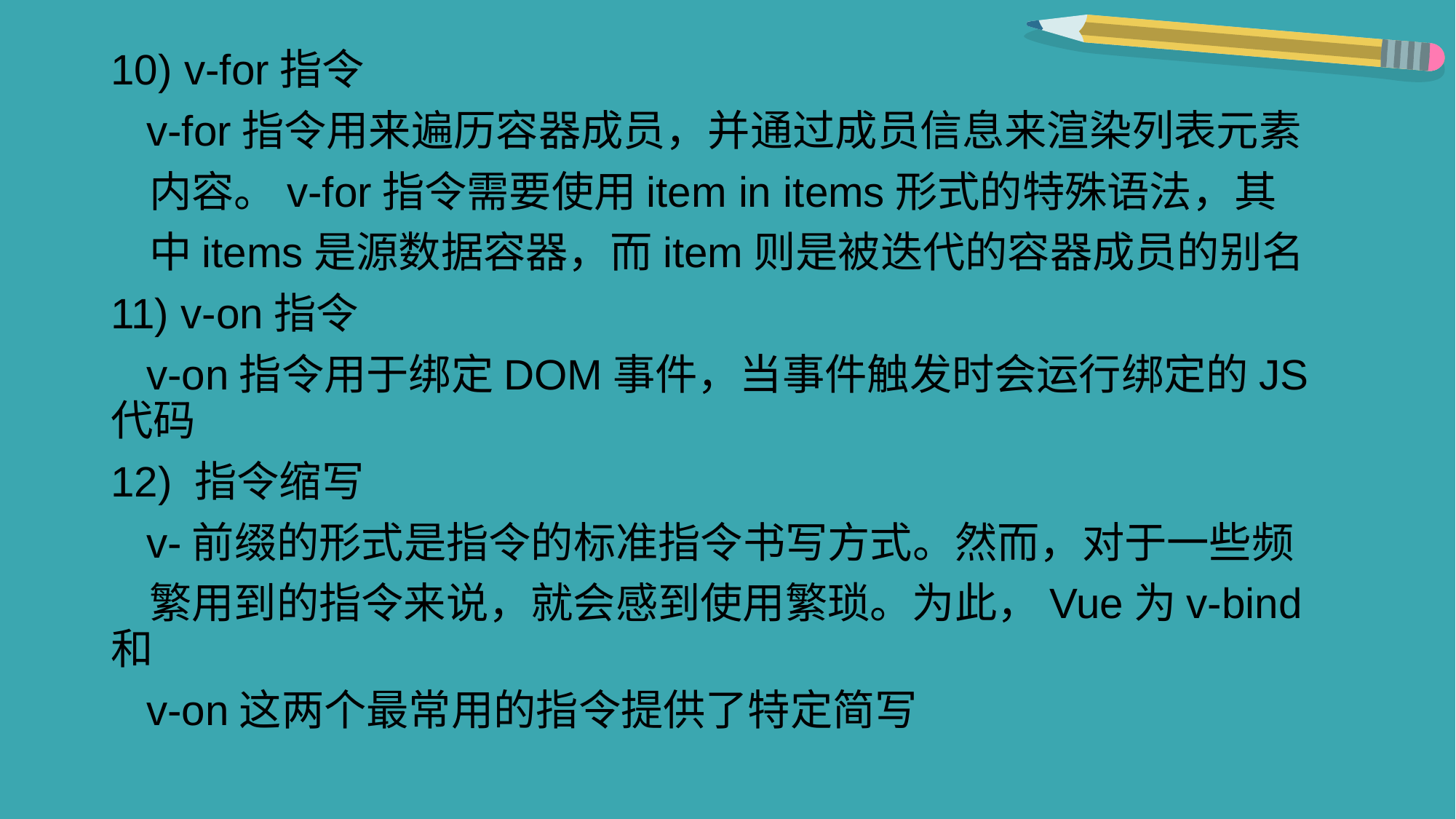

10) v-for指令
   v-for指令用来遍历容器成员，并通过成员信息来渲染列表元素
   内容。v-for指令需要使用item in items形式的特殊语法，其
   中items是源数据容器，而item则是被迭代的容器成员的别名
11) v-on指令
   v-on指令用于绑定DOM事件，当事件触发时会运行绑定的JS代码
12) 指令缩写
   v-前缀的形式是指令的标准指令书写方式。然而，对于一些频
   繁用到的指令来说，就会感到使用繁琐。为此，Vue为v-bind和
   v-on这两个最常用的指令提供了特定简写